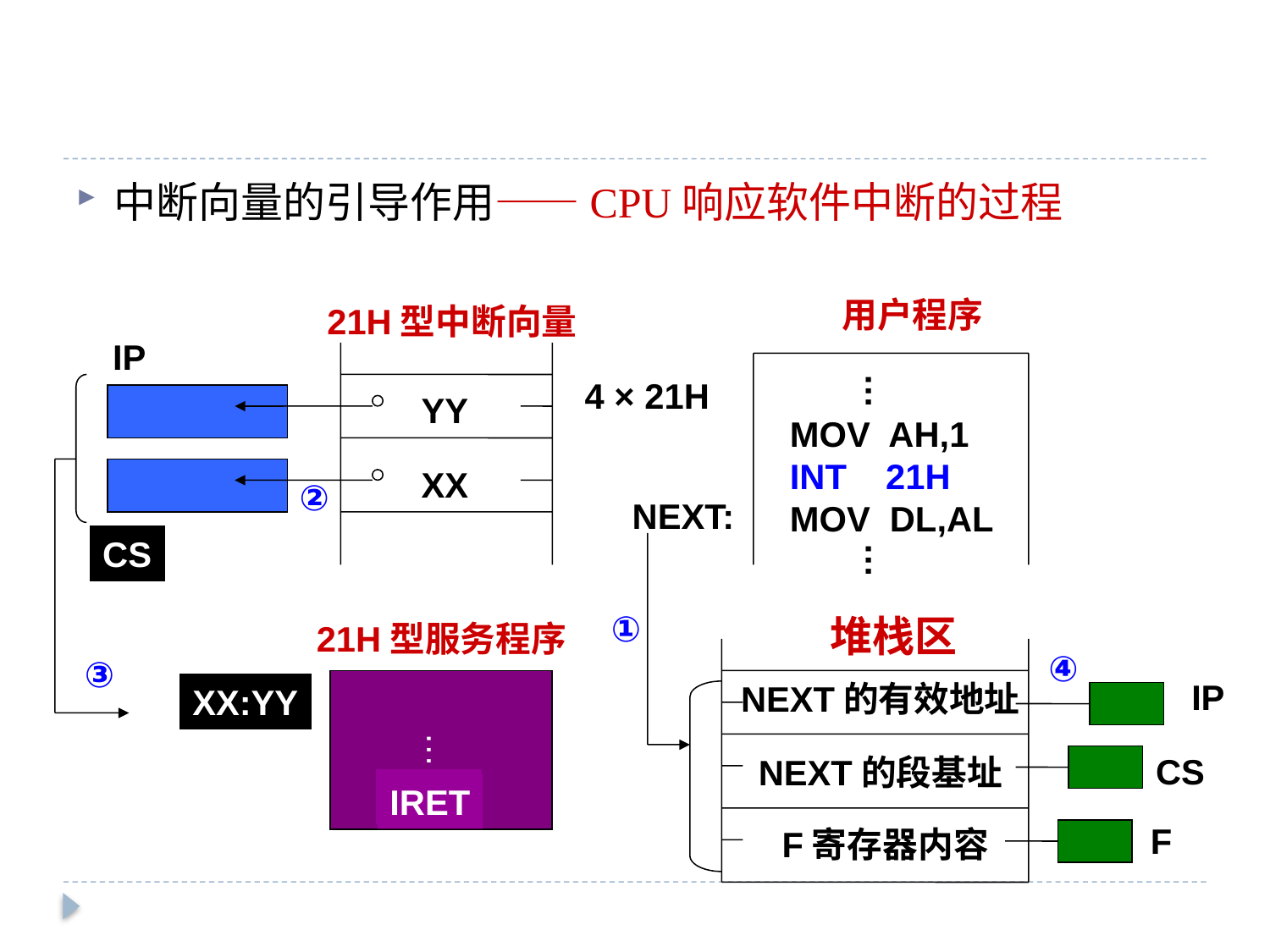

#
中断向量的引导作用——CPU响应软件中断的过程

 用户程序
…
MOV  AH,1
INT    21H
MOV  DL,AL
NEXT:
…

21H型中断向量

YY

XX

4 × 21H
IP

②

CS

③

①
堆栈区
NEXT的有效地址
NEXT的段基址
F寄存器内容

21H型服务程序
…
XX:YY
IRET
④
IP

CS

F

IRET